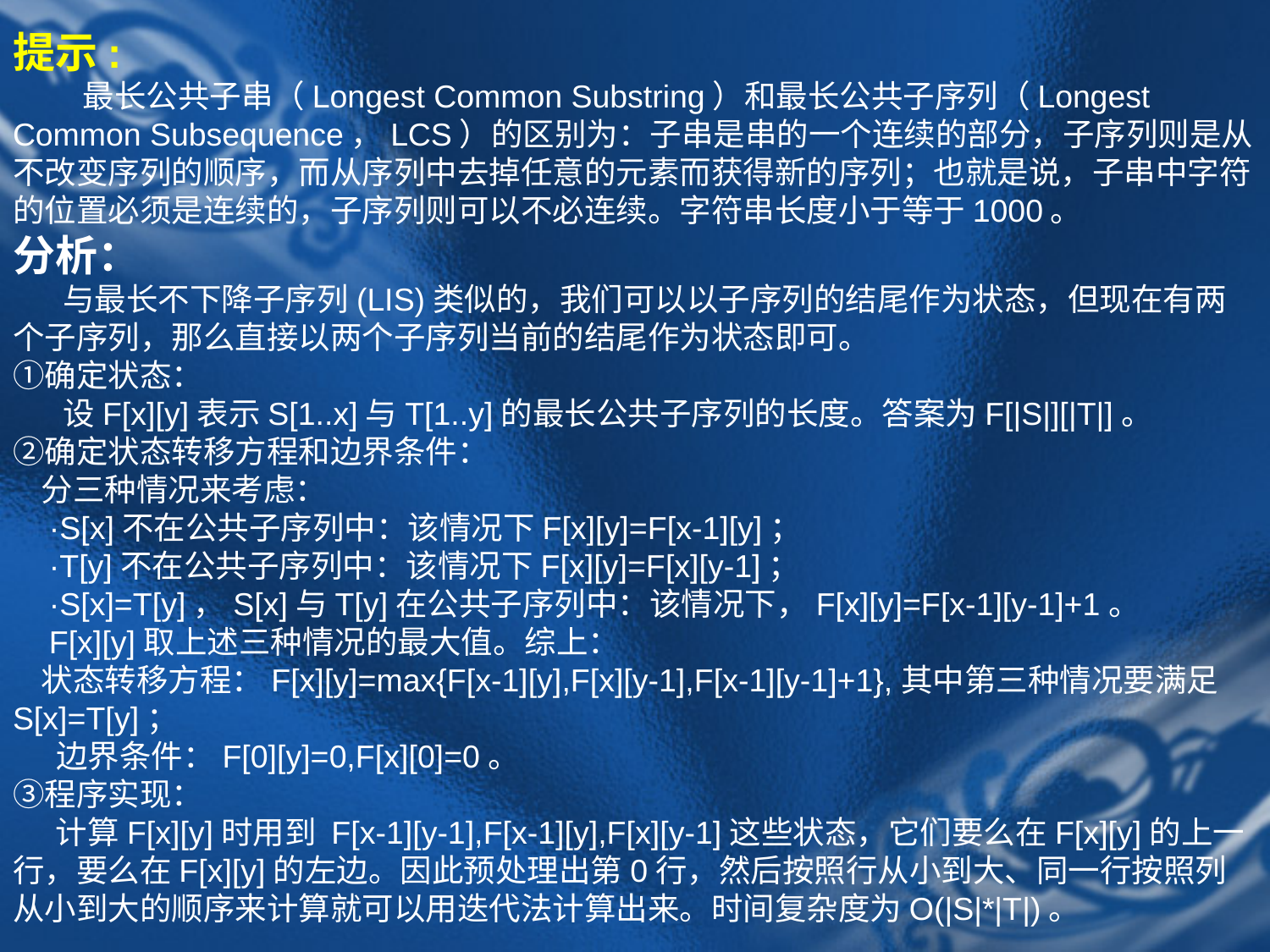

# 提示: 最长公共子串（Longest Common Substring）和最长公共子序列（Longest Common Subsequence，LCS）的区别为：子串是串的一个连续的部分，子序列则是从不改变序列的顺序，而从序列中去掉任意的元素而获得新的序列；也就是说，子串中字符的位置必须是连续的，子序列则可以不必连续。字符串长度小于等于1000。 分析： 与最长不下降子序列(LIS)类似的，我们可以以子序列的结尾作为状态，但现在有两个子序列，那么直接以两个子序列当前的结尾作为状态即可。 ①确定状态： 设F[x][y]表示S[1..x]与T[1..y]的最长公共子序列的长度。答案为F[|S|][|T|]。 ②确定状态转移方程和边界条件： 分三种情况来考虑： ·S[x]不在公共子序列中：该情况下F[x][y]=F[x-1][y]； ·T[y]不在公共子序列中：该情况下F[x][y]=F[x][y-1]； ·S[x]=T[y]，S[x]与T[y]在公共子序列中：该情况下，F[x][y]=F[x-1][y-1]+1。 F[x][y]取上述三种情况的最大值。综上： 状态转移方程：F[x][y]=max{F[x-1][y],F[x][y-1],F[x-1][y-1]+1},其中第三种情况要满足S[x]=T[y]； 边界条件：F[0][y]=0,F[x][0]=0。 ③程序实现： 计算F[x][y]时用到 F[x-1][y-1],F[x-1][y],F[x][y-1]这些状态，它们要么在F[x][y]的上一行，要么在F[x][y]的左边。因此预处理出第0行，然后按照行从小到大、同一行按照列从小到大的顺序来计算就可以用迭代法计算出来。时间复杂度为O(|S|*|T|)。